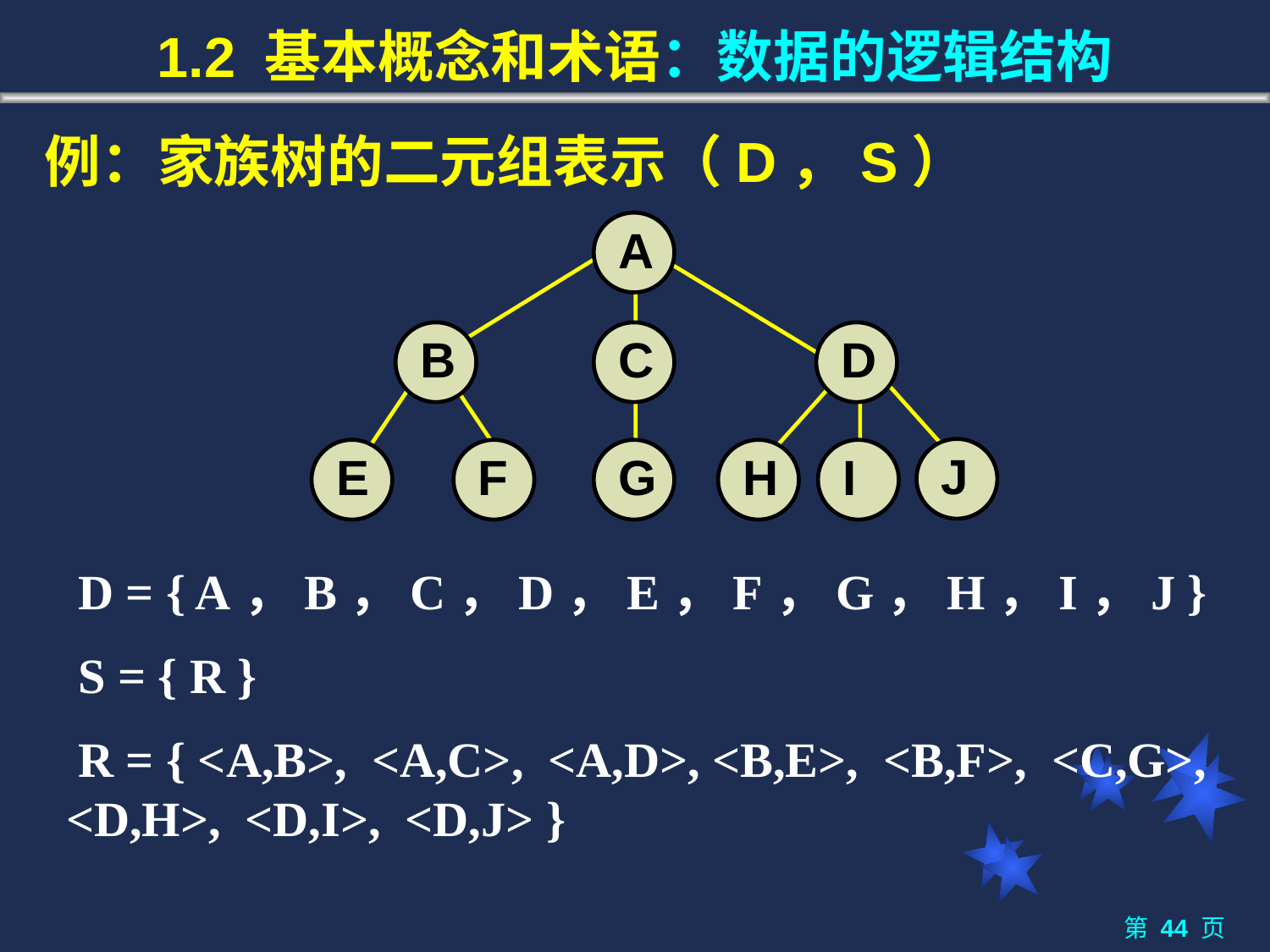

# 1.2 基本概念和术语：数据的逻辑结构
例：家族树的二元组表示（D，S）

A

B

C

D

J

E

F

G

H

I
 D = { A，B，C，D，E，F，G，H，I，J }
 S = { R }
 R = { <A,B>,  <A,C>,  <A,D>, <B,E>,  <B,F>,  <C,G>, <D,H>,  <D,I>,  <D,J> }
第 44 页